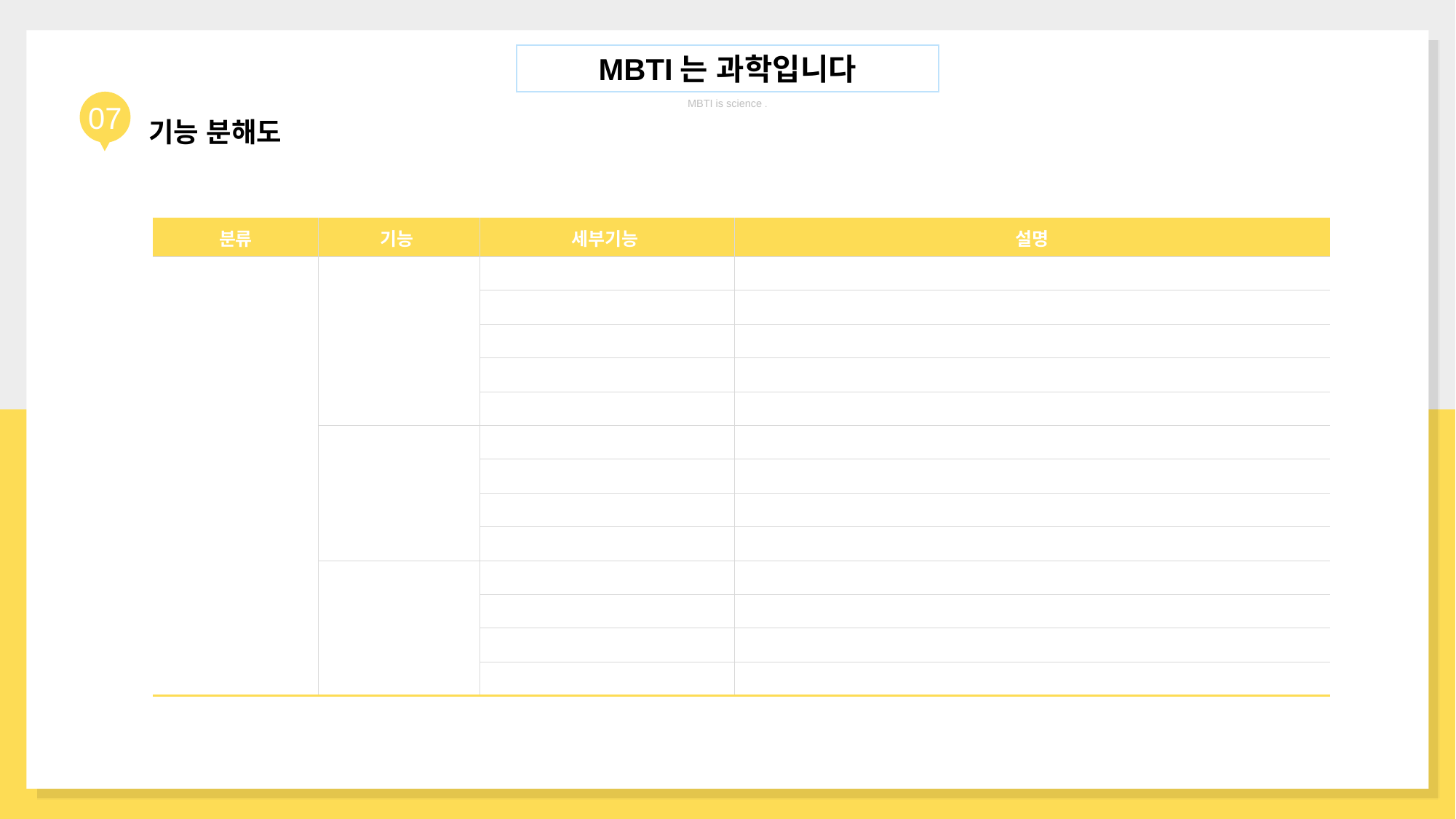

MBTI is science .
MBTI는 과학입니다
07
기능 분해도
| 분류 | 기능 | 세부기능 | 설명 |
| --- | --- | --- | --- |
|  |  |  |  |
|  |  |  |  |
|  |  |  |  |
|  |  |  |  |
|  |  |  |  |
|  |  |  |  |
|  |  |  |  |
|  |  |  |  |
|  |  |  |  |
|  |  |  |  |
|  |  |  |  |
|  |  |  |  |
|  |  |  |  |